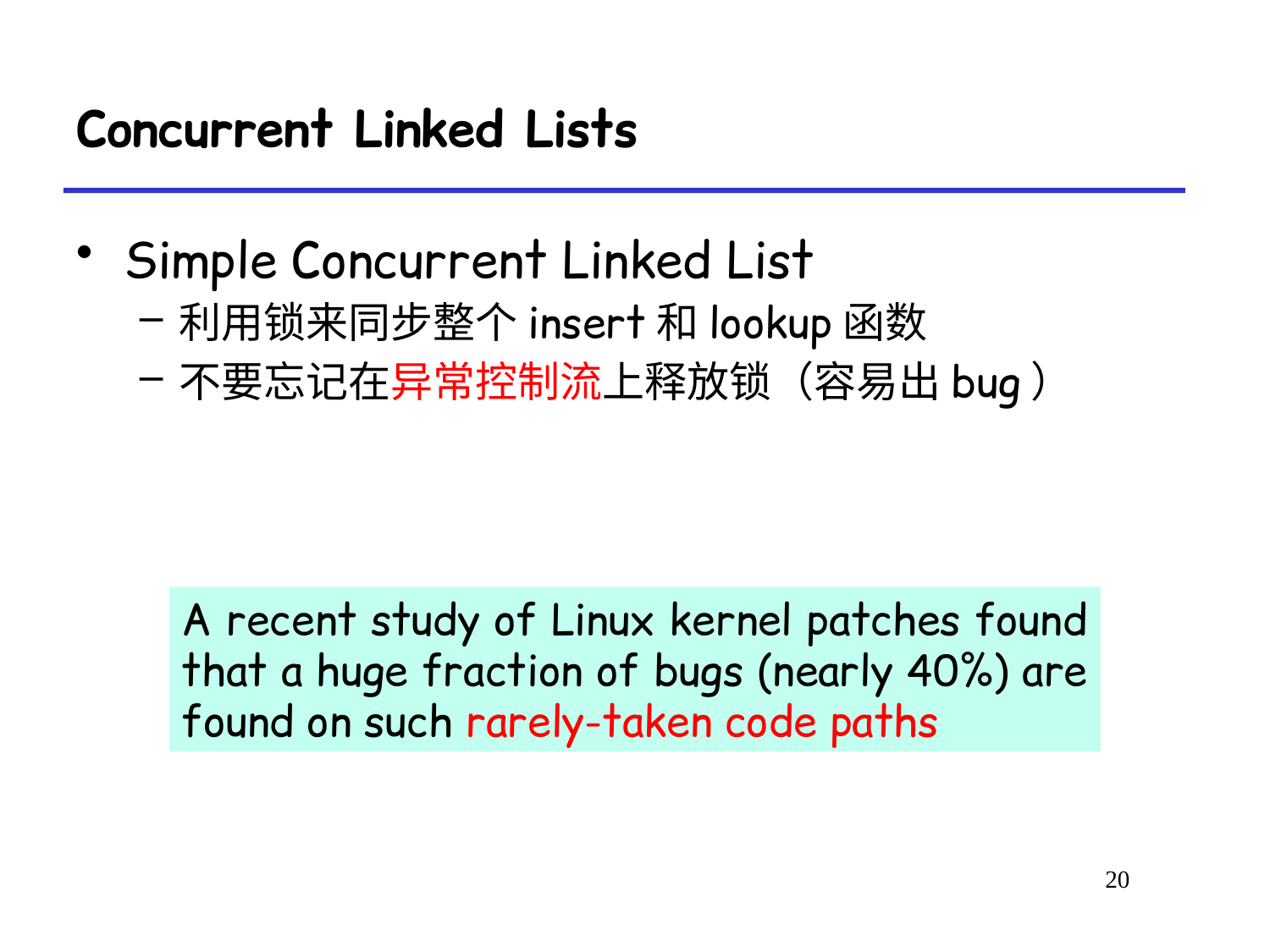

# Concurrent Linked Lists
Simple Concurrent Linked List
利用锁来同步整个insert和lookup函数
不要忘记在异常控制流上释放锁（容易出bug）
A recent study of Linux kernel patches found that a huge fraction of bugs (nearly 40%) are found on such rarely-taken code paths
20